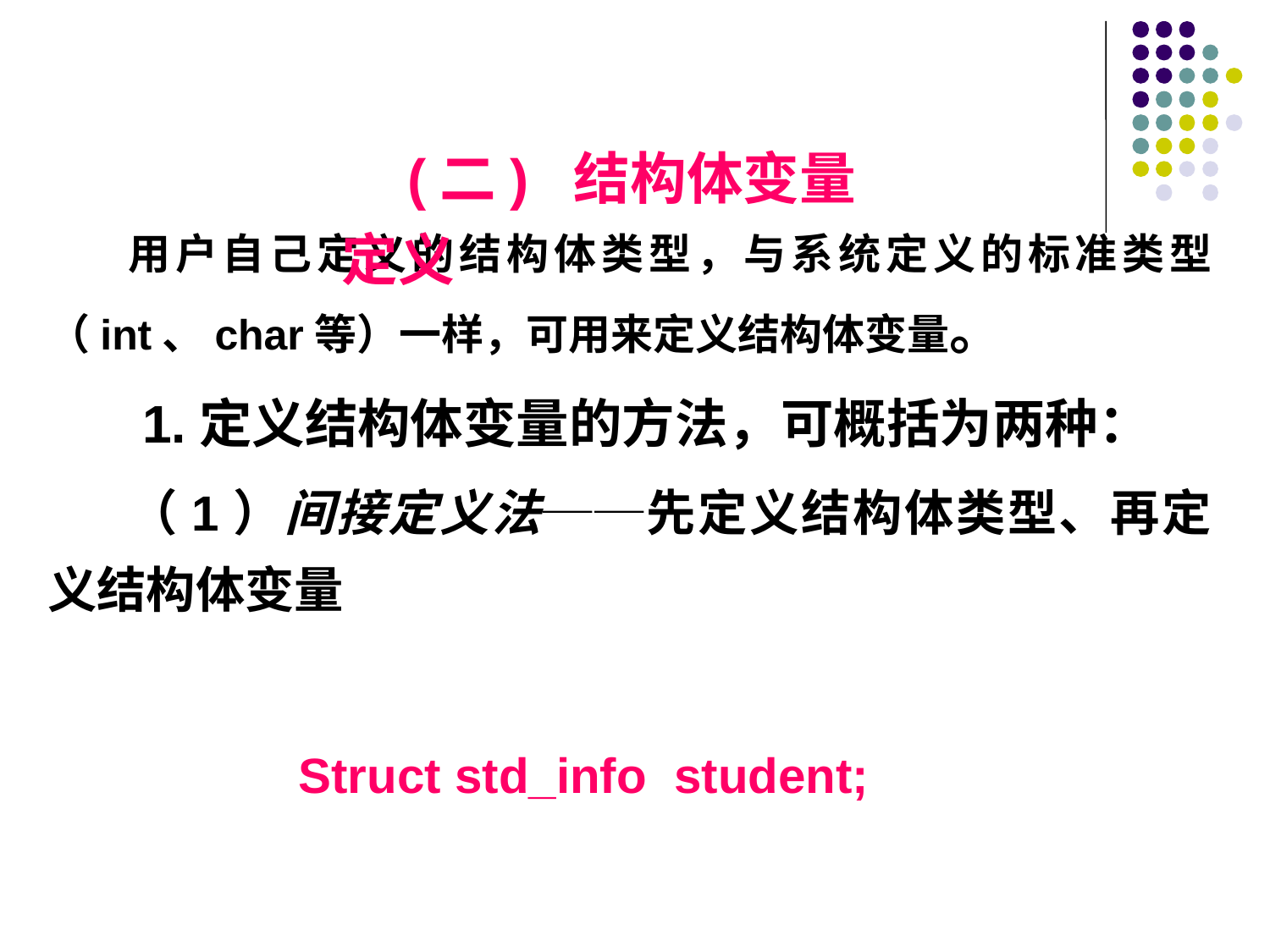

(二)  结构体变量定义
用户自己定义的结构体类型，与系统定义的标准类型（int、char等）一样，可用来定义结构体变量。
 1.定义结构体变量的方法，可概括为两种：
（1）间接定义法──先定义结构体类型、再定义结构体变量
Struct std_info  student;